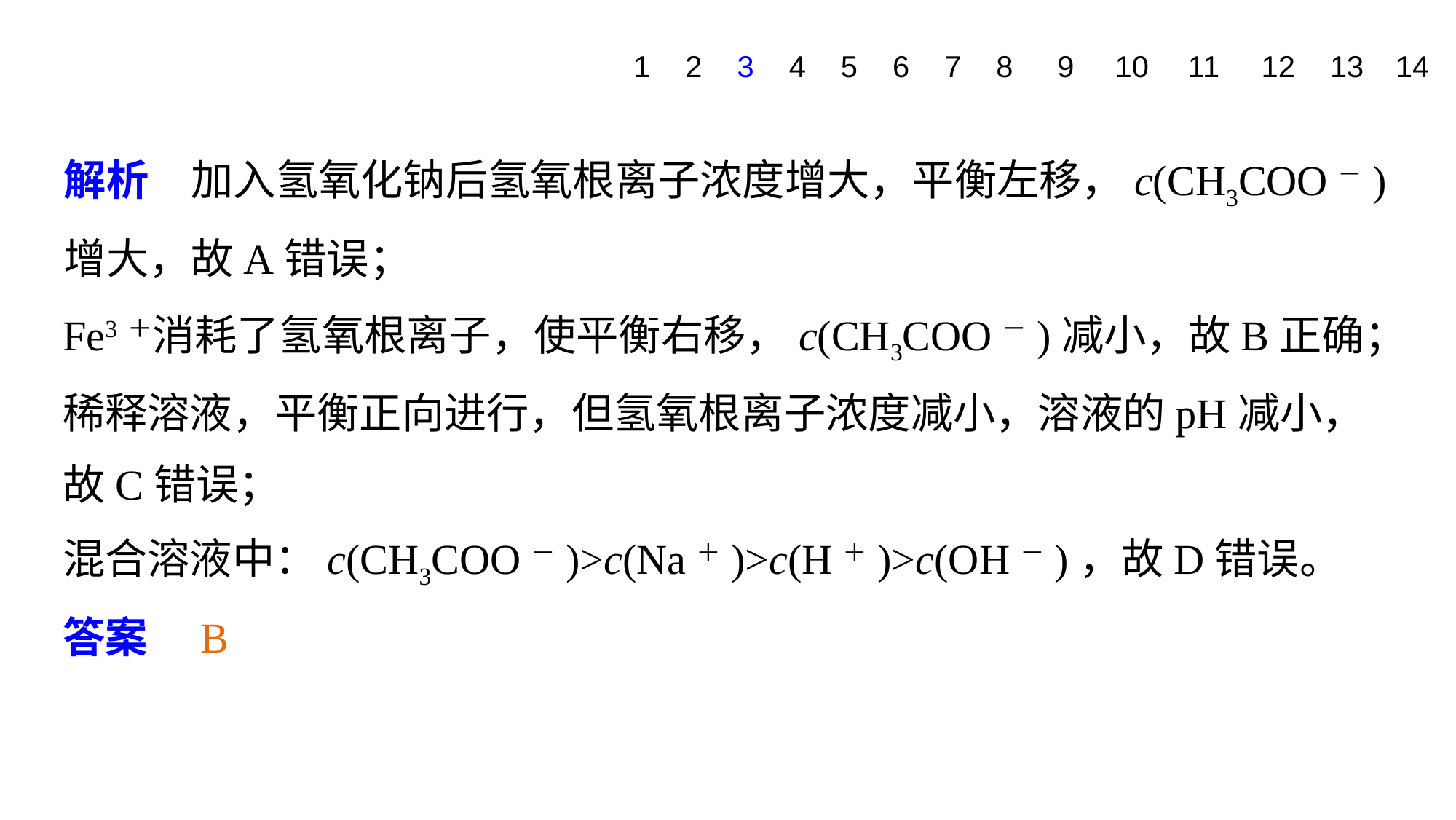

1
2
3
4
5
6
7
8
9
10
11
12
13
14
解析　加入氢氧化钠后氢氧根离子浓度增大，平衡左移，c(CH3COO－)增大，故A错误；
Fe3＋消耗了氢氧根离子，使平衡右移，c(CH3COO－)减小，故B正确；
稀释溶液，平衡正向进行，但氢氧根离子浓度减小，溶液的pH减小，故C错误；
混合溶液中：c(CH3COO－)>c(Na＋)>c(H＋)>c(OH－)，故D错误。
答案　B